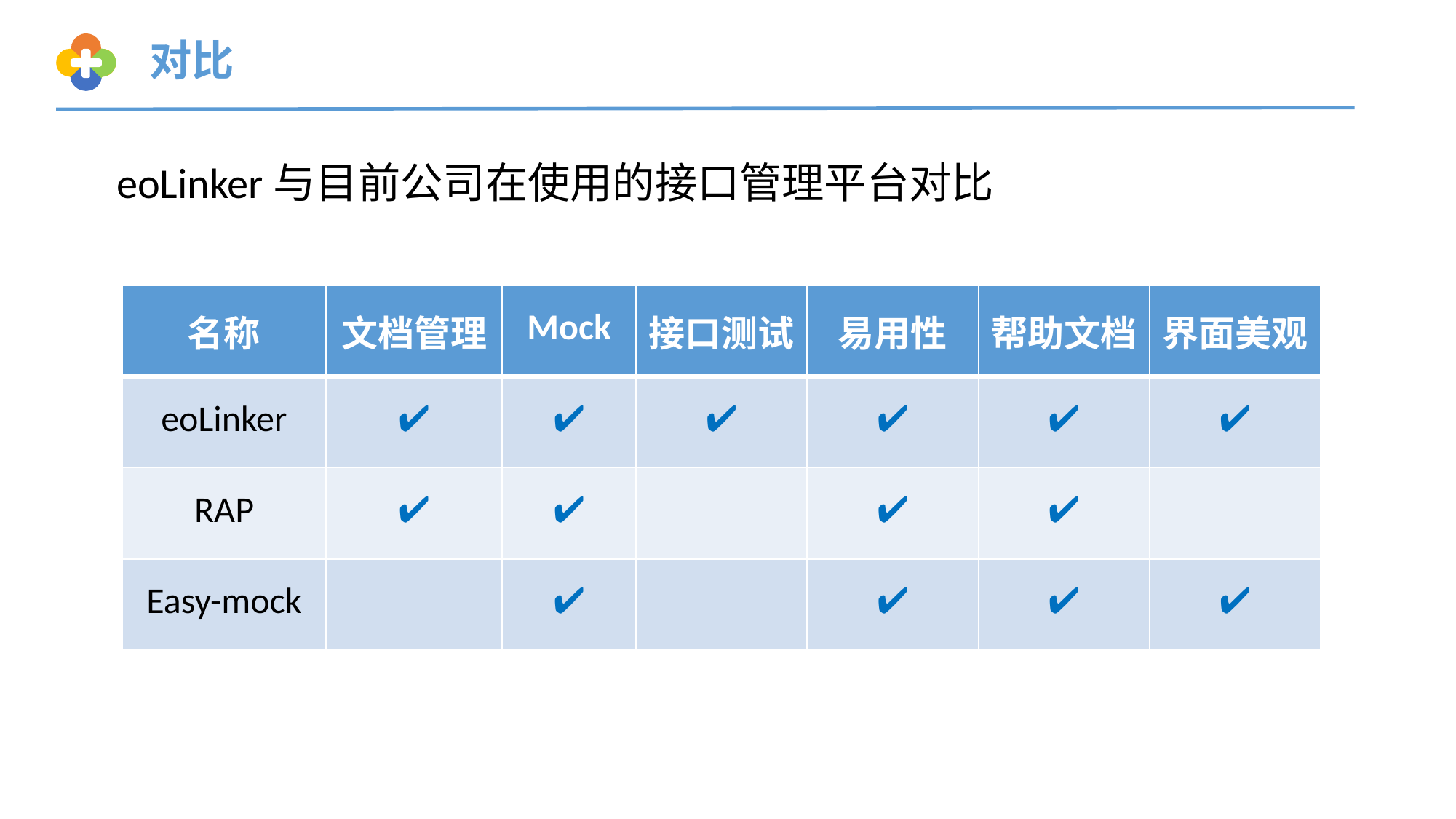

对比
eoLinker与目前公司在使用的接口管理平台对比
| 名称 | 文档管理 | Mock | 接口测试 | 易用性 | 帮助文档 | 界面美观 |
| --- | --- | --- | --- | --- | --- | --- |
| eoLinker | ✔ | ✔ | ✔ | ✔ | ✔ | ✔ |
| RAP | ✔ | ✔ |  | ✔ | ✔ |  |
| Easy-mock |  | ✔ |  | ✔ | ✔ | ✔ |